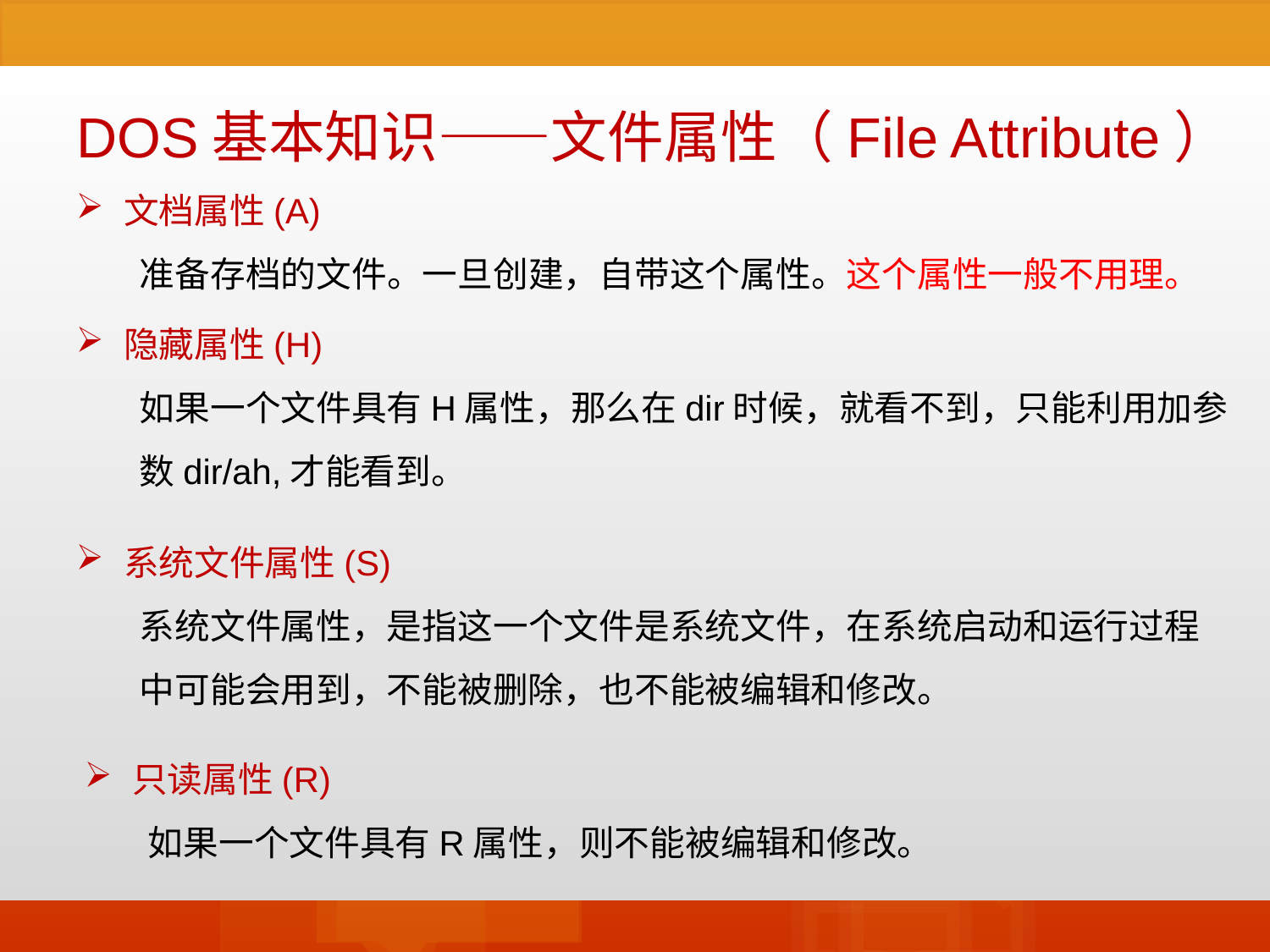

DOS基本知识——文件属性（File Attribute）
文档属性(A)
准备存档的文件。一旦创建，自带这个属性。这个属性一般不用理。
隐藏属性(H)
如果一个文件具有H属性，那么在dir时候，就看不到，只能利用加参数dir/ah,才能看到。
系统文件属性(S)
系统文件属性，是指这一个文件是系统文件，在系统启动和运行过程中可能会用到，不能被删除，也不能被编辑和修改。

只读属性(R)
如果一个文件具有R属性，则不能被编辑和修改。